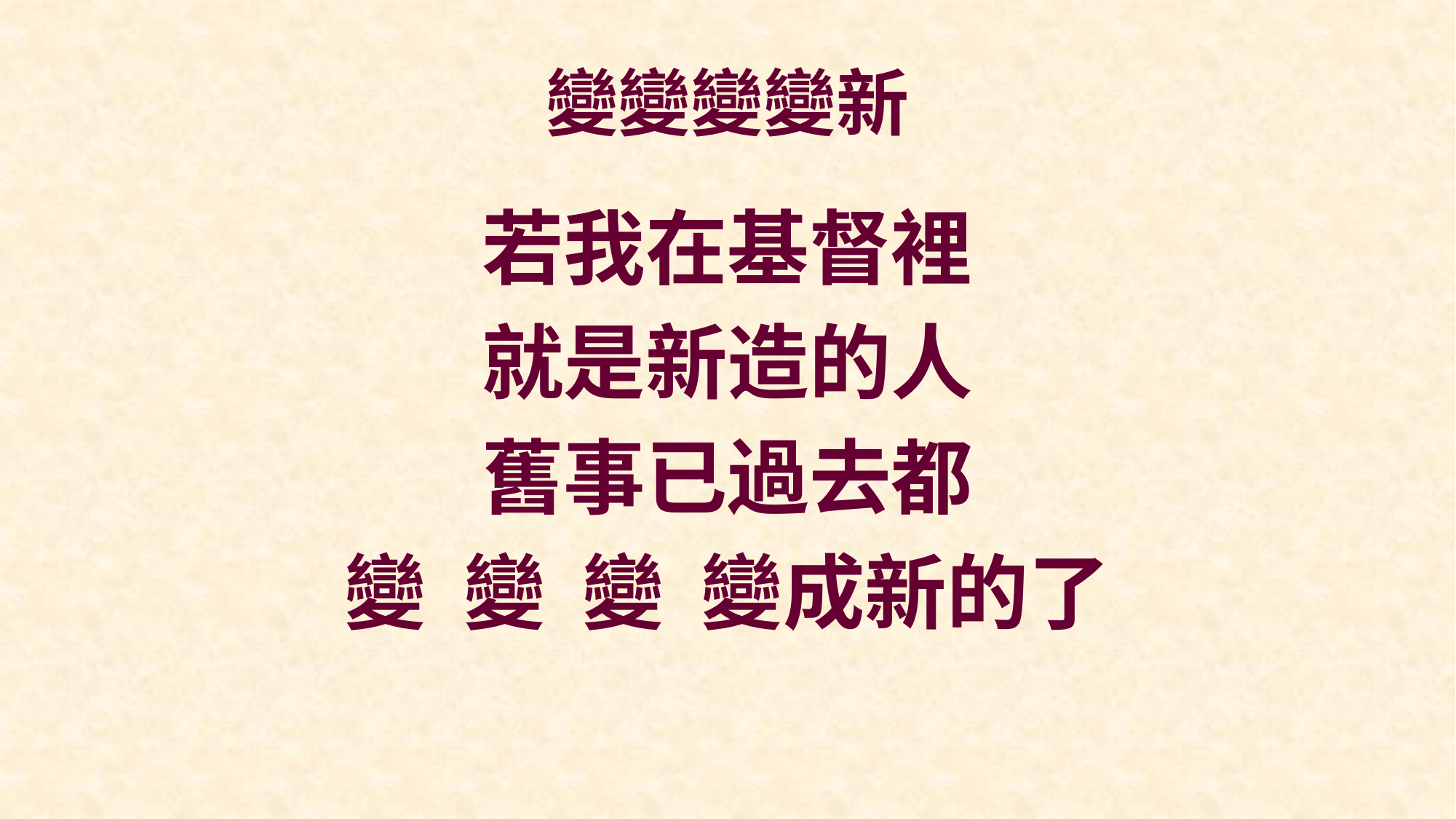

# 變變變變新
若我在基督裡
就是新造的人
舊事已過去都
變  變  變  變成新的了